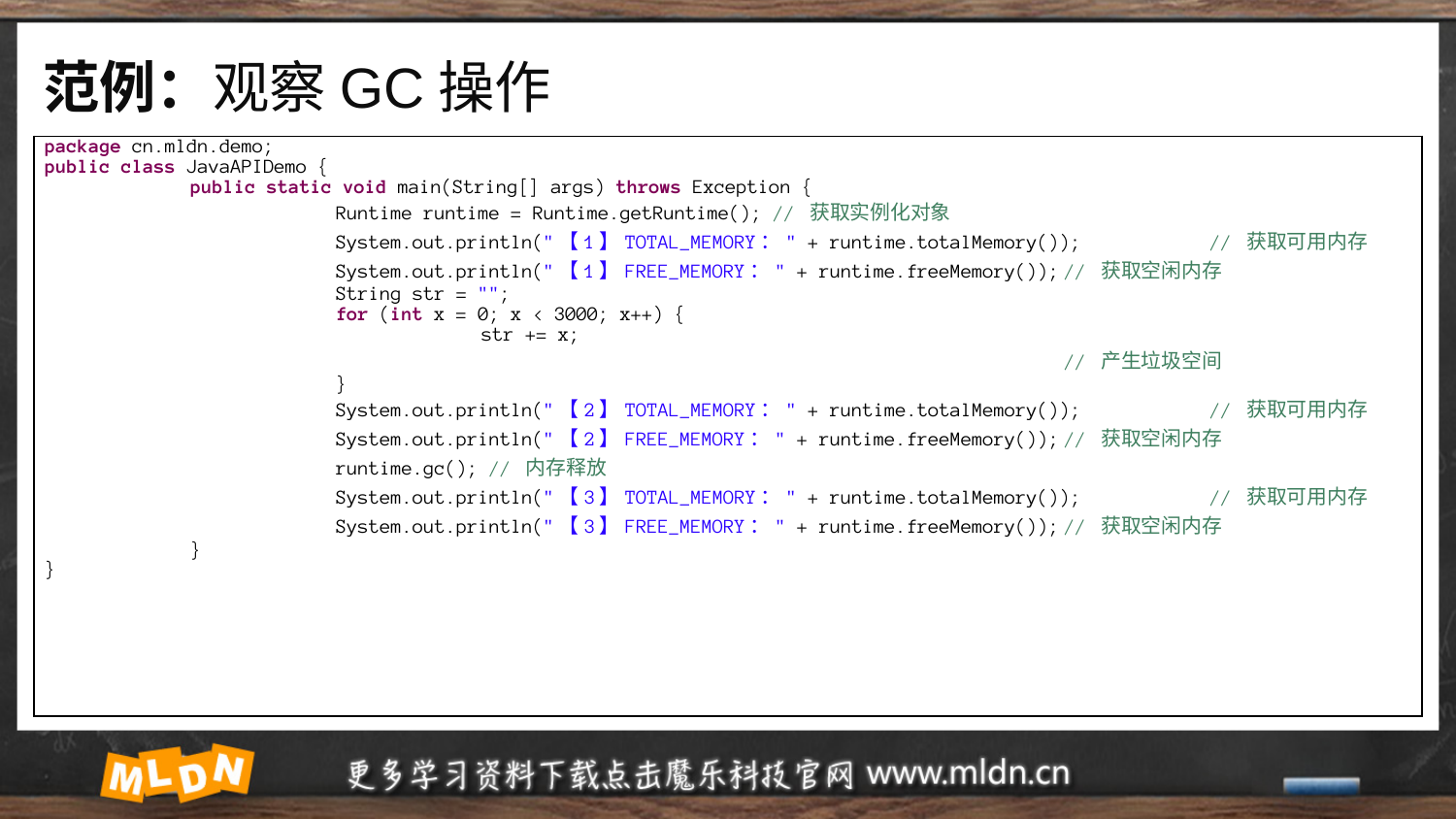

# 范例：观察GC操作
| package cn.mldn.demo; public class JavaAPIDemo { public static void main(String[] args) throws Exception { Runtime runtime = Runtime.getRuntime(); // 获取实例化对象 System.out.println("【1】TOTAL\_MEMORY：" + runtime.totalMemory()); // 获取可用内存 System.out.println("【1】FREE\_MEMORY：" + runtime.freeMemory()); // 获取空闲内存 String str = ""; for (int x = 0; x < 3000; x++) { str += x; // 产生垃圾空间 } System.out.println("【2】TOTAL\_MEMORY：" + runtime.totalMemory()); // 获取可用内存 System.out.println("【2】FREE\_MEMORY：" + runtime.freeMemory()); // 获取空闲内存 runtime.gc(); // 内存释放 System.out.println("【3】TOTAL\_MEMORY：" + runtime.totalMemory()); // 获取可用内存 System.out.println("【3】FREE\_MEMORY：" + runtime.freeMemory()); // 获取空闲内存 } } |
| --- |